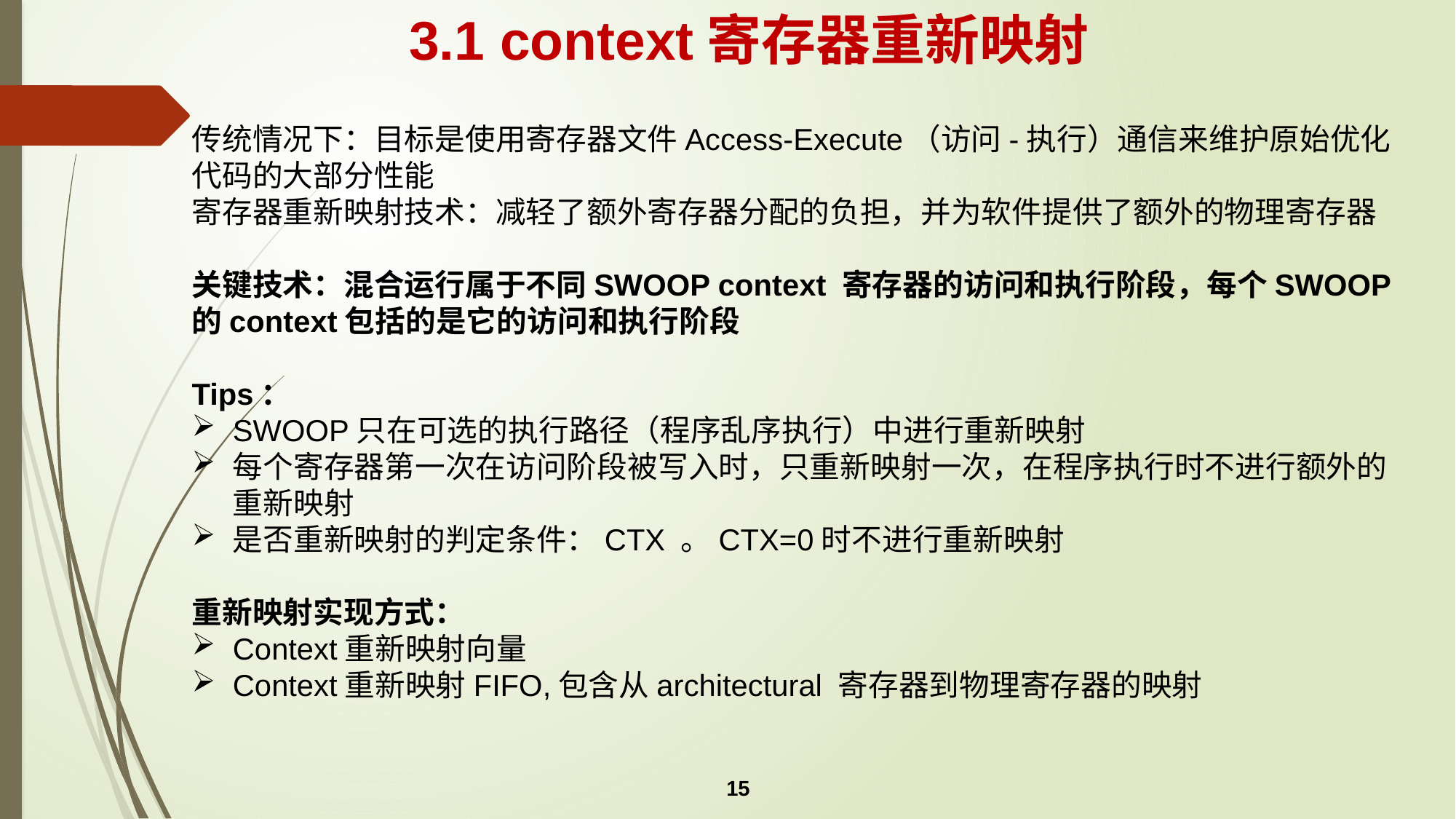

3.1 context寄存器重新映射
传统情况下：目标是使用寄存器文件Access-Execute（访问-执行）通信来维护原始优化代码的大部分性能
寄存器重新映射技术：减轻了额外寄存器分配的负担，并为软件提供了额外的物理寄存器

关键技术：混合运行属于不同SWOOP context 寄存器的访问和执行阶段，每个SWOOP的context包括的是它的访问和执行阶段

Tips：
SWOOP只在可选的执行路径（程序乱序执行）中进行重新映射
每个寄存器第一次在访问阶段被写入时，只重新映射一次，在程序执行时不进行额外的重新映射
是否重新映射的判定条件：CTX 。CTX=0时不进行重新映射

重新映射实现方式：
Context重新映射向量
Context重新映射FIFO,包含从architectural 寄存器到物理寄存器的映射
15